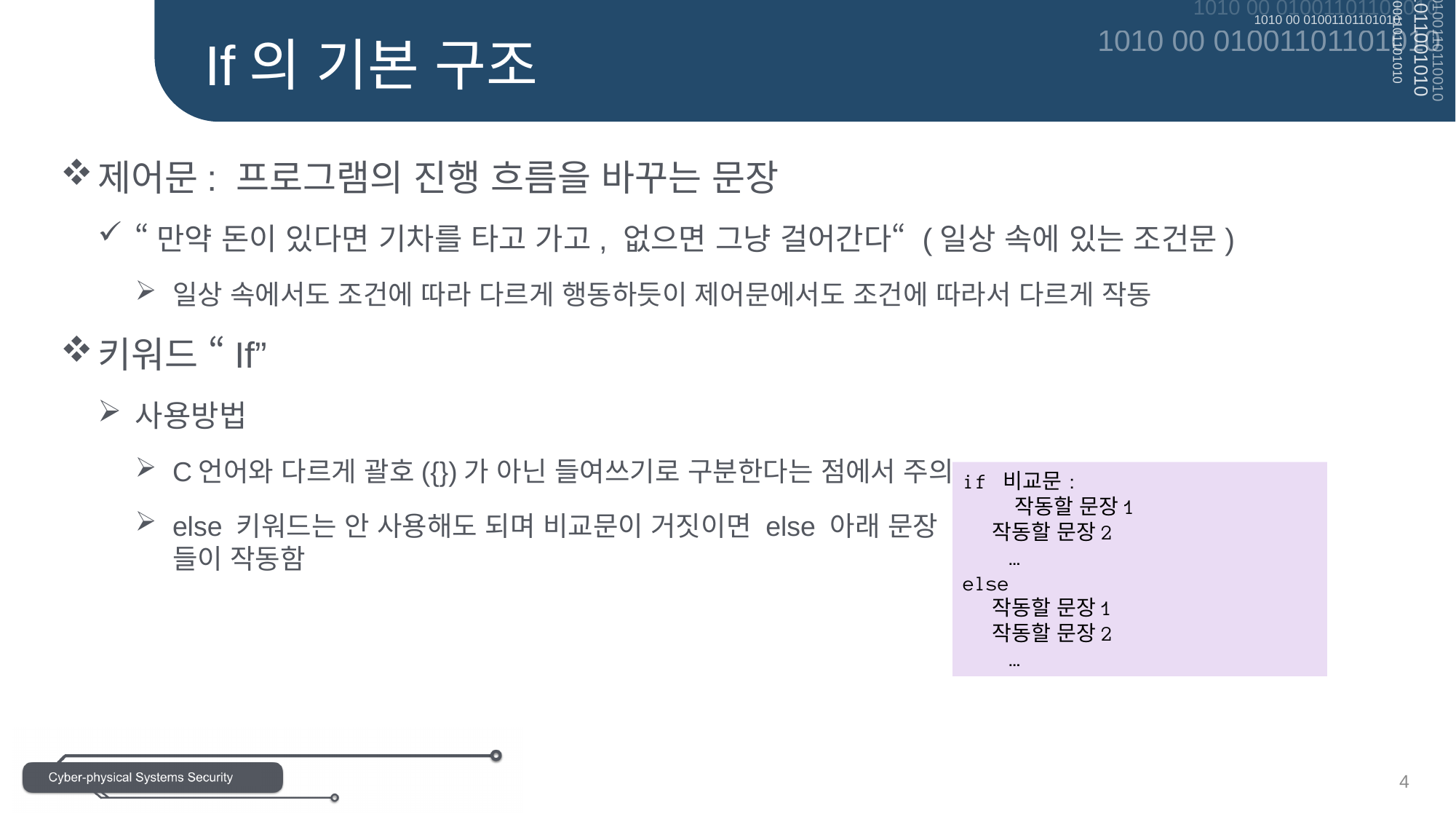

If의 기본 구조
제어문: 프로그램의 진행 흐름을 바꾸는 문장
“만약 돈이 있다면 기차를 타고 가고, 없으면 그냥 걸어간다“ (일상 속에 있는 조건문)
일상 속에서도 조건에 따라 다르게 행동하듯이 제어문에서도 조건에 따라서 다르게 작동
키워드 “If”
사용방법
C언어와 다르게 괄호({})가 아닌 들여쓰기로 구분한다는 점에서 주의
else 키워드는 안 사용해도 되며 비교문이 거짓이면 else 아래 문장
들이 작동함

if 비교문:
    작동할 문장1
    작동할 문장2
    …
else
    작동할 문장1
    작동할 문장2
    …
4